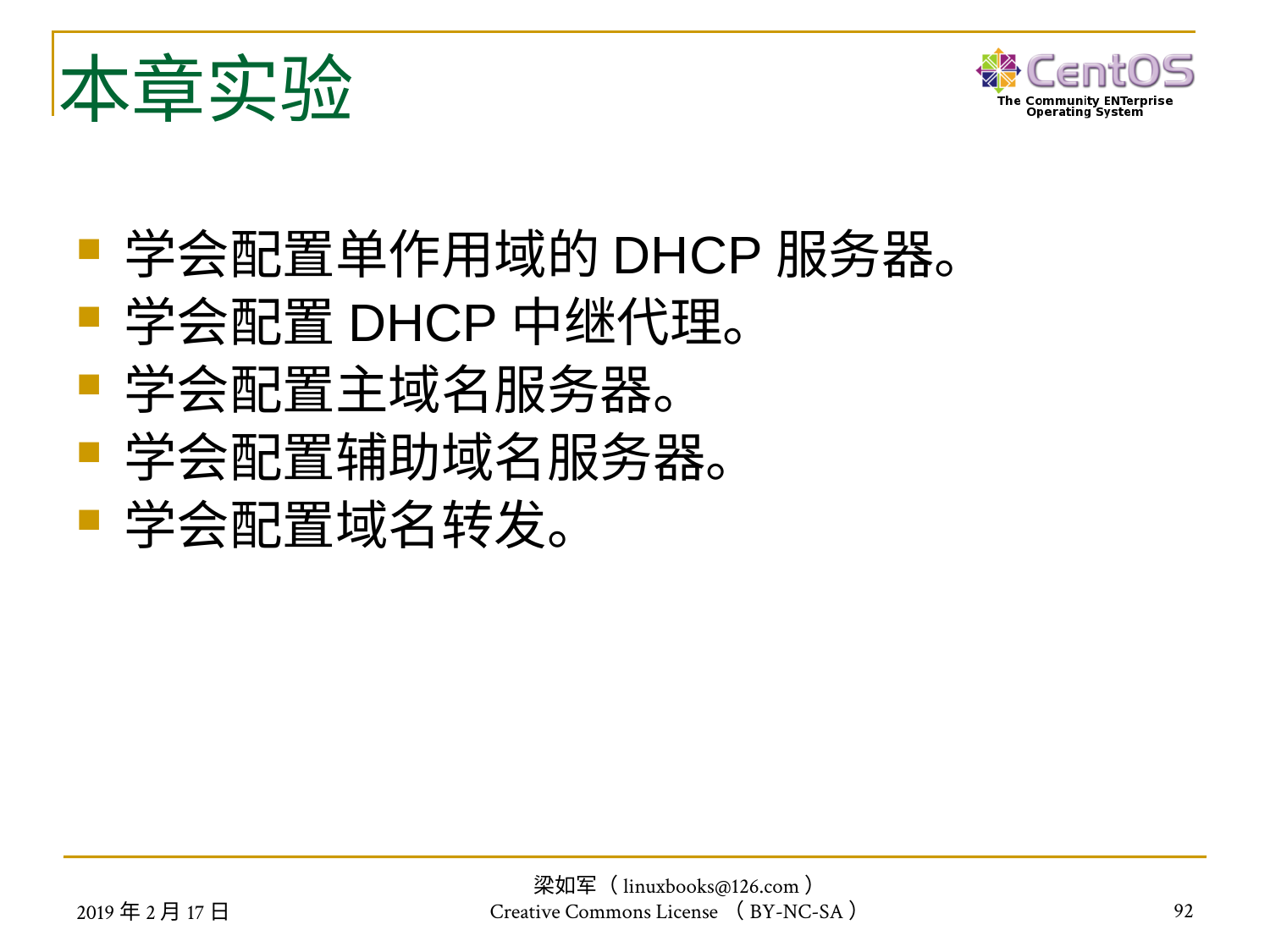

# 本章实验
学会配置单作用域的DHCP服务器。
学会配置DHCP中继代理。
学会配置主域名服务器。
学会配置辅助域名服务器。
学会配置域名转发。
梁如军（linuxbooks@126.com）
Creative Commons License（BY-NC-SA）
2019年2月17日
92